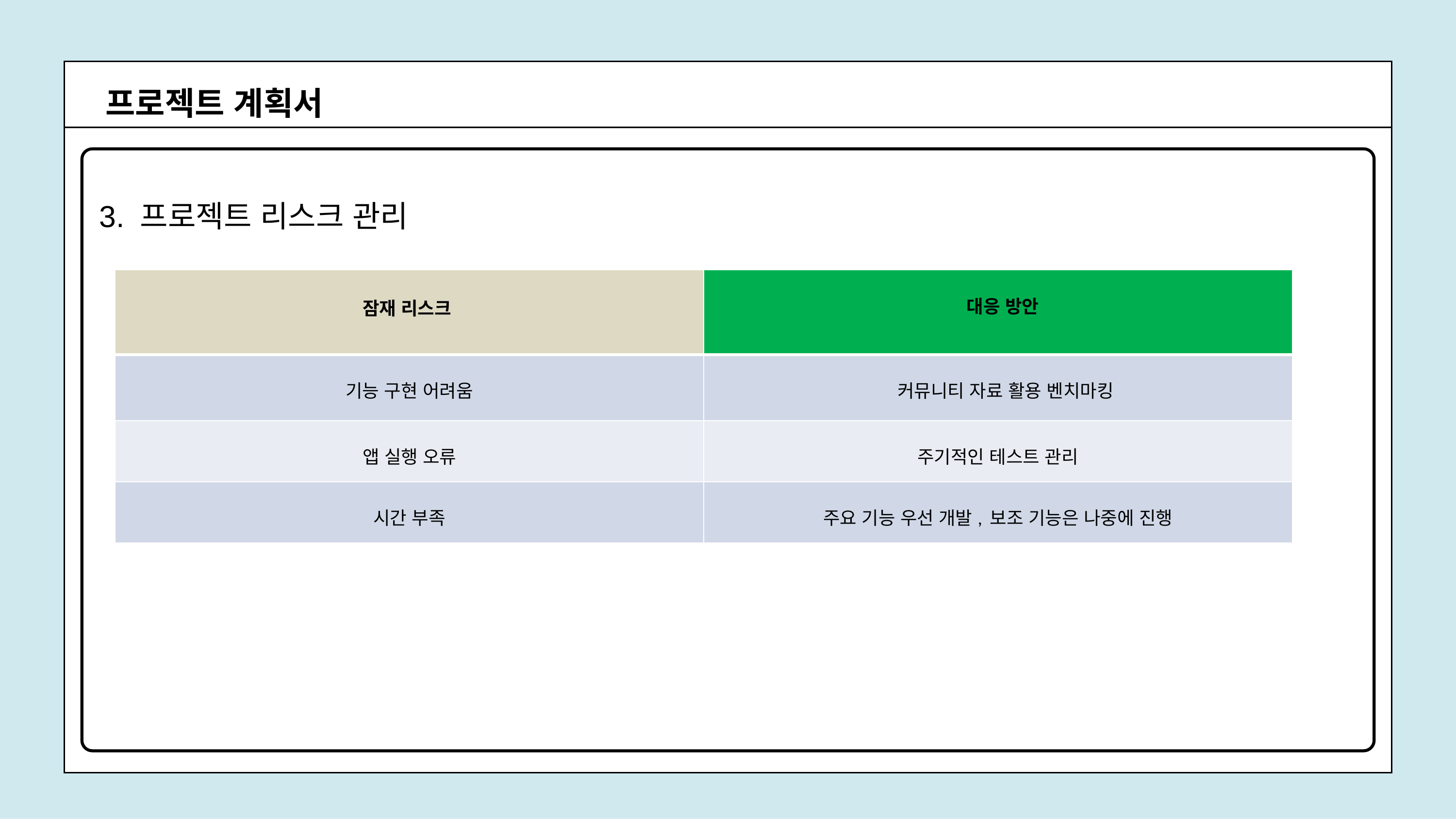

프로젝트 계획서

 3. 프로젝트 리스크 관리

| 잠재 리스크 | 대응 방안 |
| --- | --- |
| 기능 구현 어려움 | 커뮤니티 자료 활용 벤치마킹 |
| 앱 실행 오류 | 주기적인 테스트 관리 |
| 시간 부족 | 주요 기능 우선 개발, 보조 기능은 나중에 진행 |